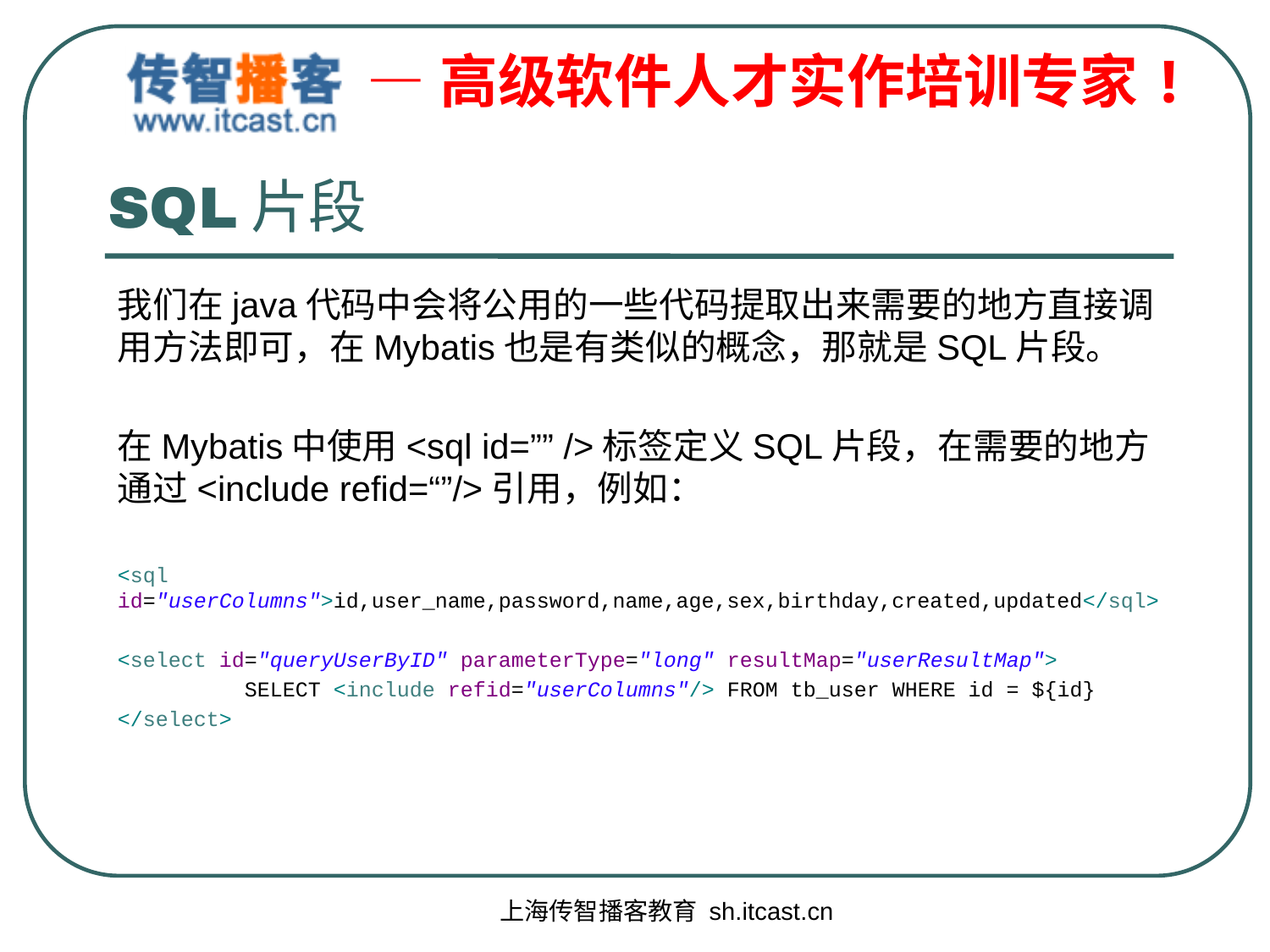

# SQL片段
我们在java代码中会将公用的一些代码提取出来需要的地方直接调用方法即可，在Mybatis也是有类似的概念，那就是SQL片段。

在Mybatis中使用<sql id=”” />标签定义SQL片段，在需要的地方通过<include refid=“”/>引用，例如：

<sql id="userColumns">id,user_name,password,name,age,sex,birthday,created,updated</sql>

<select id="queryUserByID" parameterType="long" resultMap="userResultMap">
	SELECT <include refid="userColumns"/> FROM tb_user WHERE id = ${id}
</select>

上海传智播客教育 sh.itcast.cn